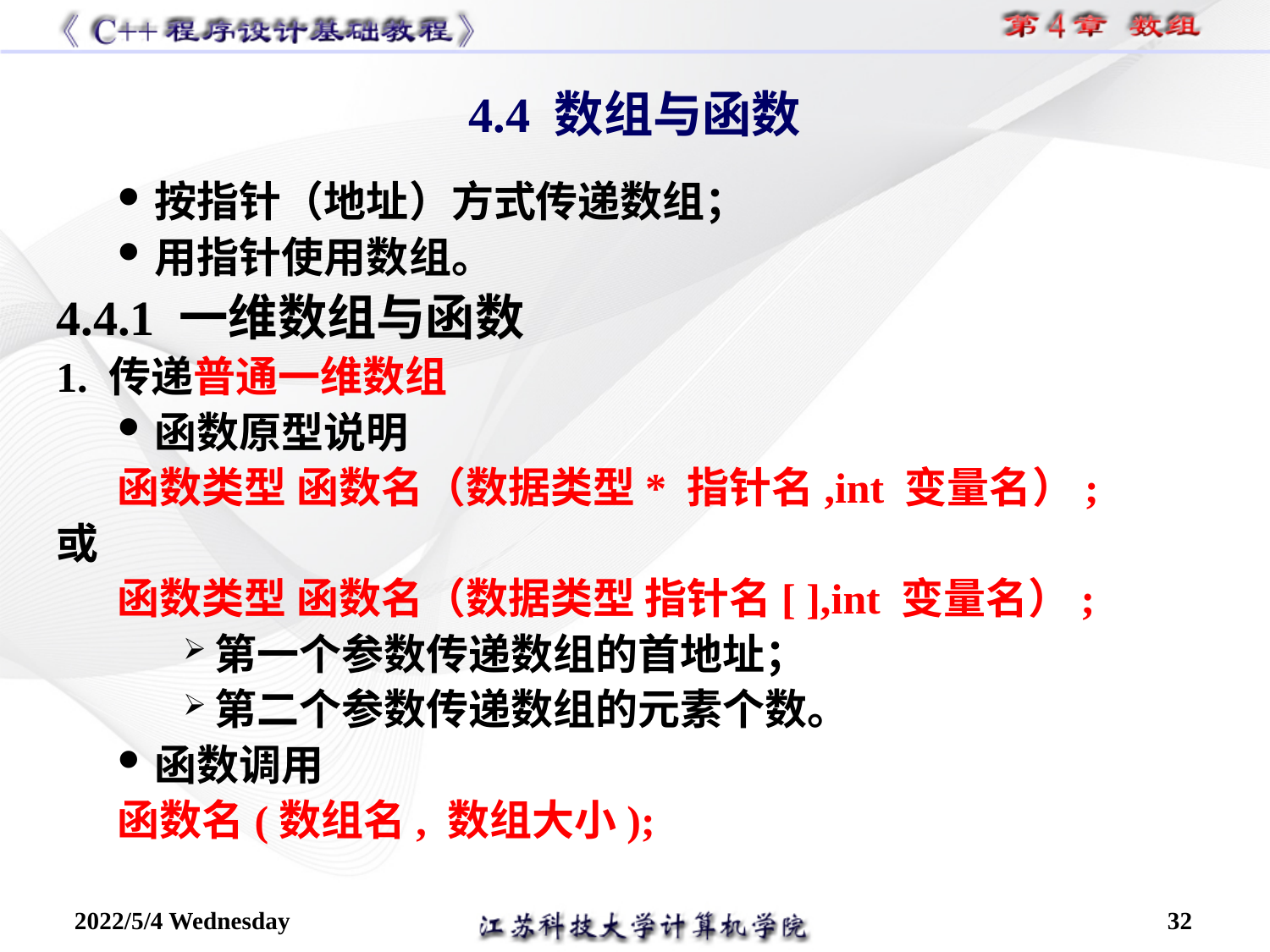

4.4 数组与函数
按指针（地址）方式传递数组；
用指针使用数组。
4.4.1 一维数组与函数
1. 传递普通一维数组
函数原型说明
函数类型 函数名（数据类型* 指针名,int 变量名）;
或
函数类型 函数名（数据类型 指针名[ ],int 变量名）;
第一个参数传递数组的首地址；
第二个参数传递数组的元素个数。
函数调用
函数名(数组名, 数组大小);